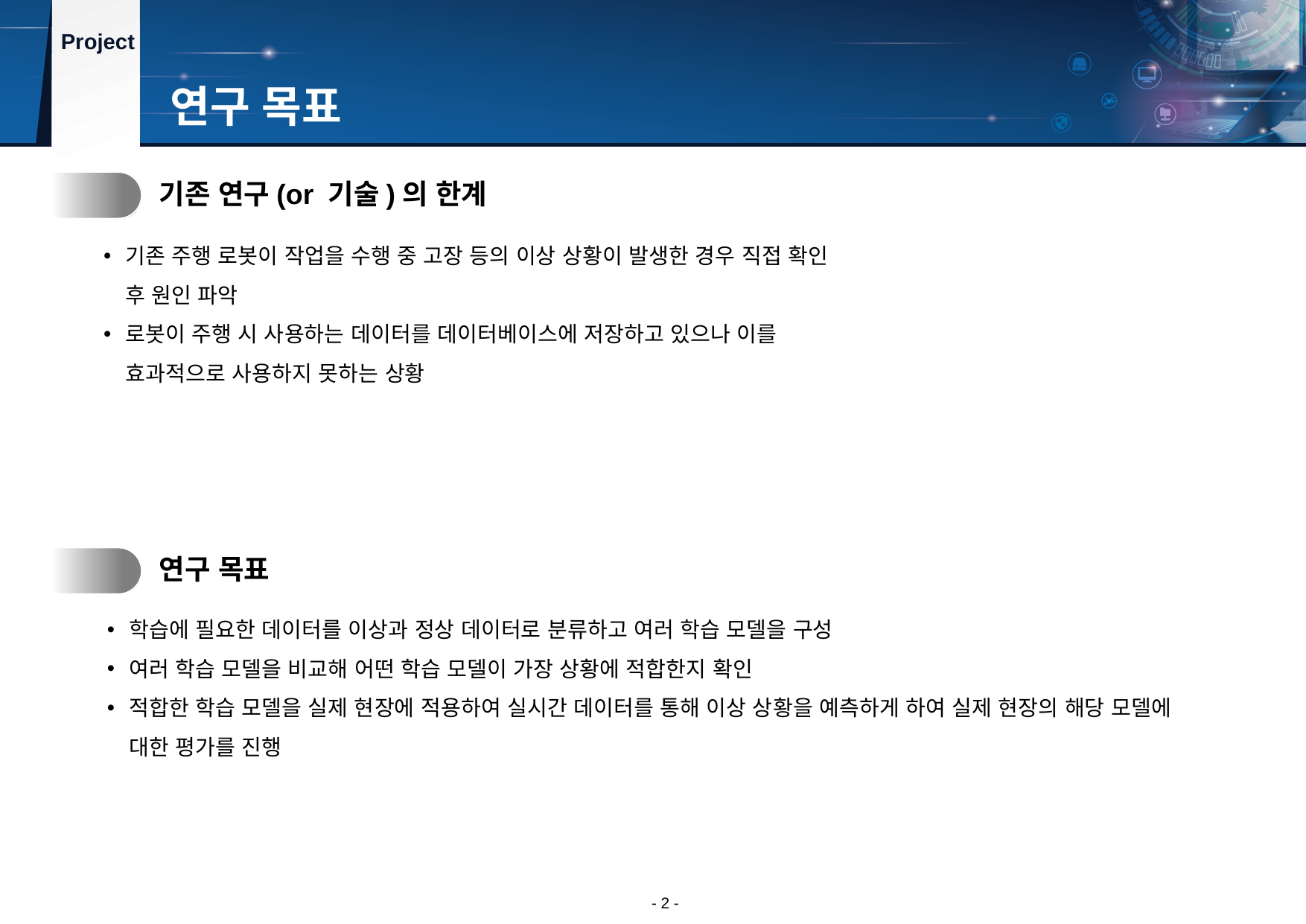

연구 목표

1.
기존 연구(or 기술)의 한계
기존 주행 로봇이 작업을 수행 중 고장 등의 이상 상황이 발생한 경우 직접 확인 후 원인 파악
로봇이 주행 시 사용하는 데이터를 데이터베이스에 저장하고 있으나 이를 효과적으로 사용하지 못하는 상황

2.
연구 목표
학습에 필요한 데이터를 이상과 정상 데이터로 분류하고 여러 학습 모델을 구성
여러 학습 모델을 비교해 어떤 학습 모델이 가장 상황에 적합한지 확인
적합한 학습 모델을 실제 현장에 적용하여 실시간 데이터를 통해 이상 상황을 예측하게 하여 실제 현장의 해당 모델에 대한 평가를 진행
- 2 -